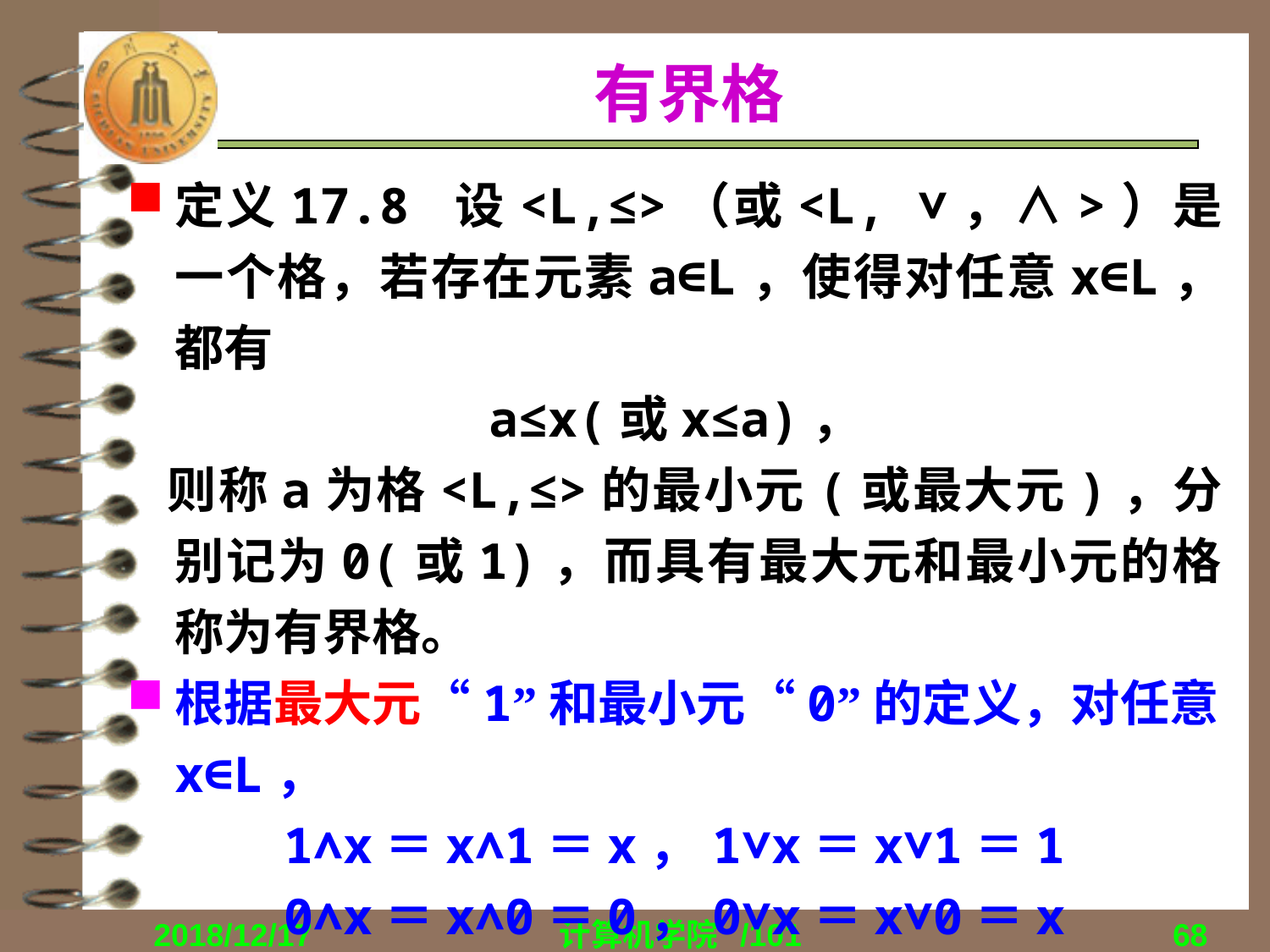

# 有界格
定义17.8 设<L,≤>（或<L, ∨，∧>）是一个格，若存在元素a∈L，使得对任意x∈L，都有
a≤x(或x≤a)，
  则称a为格<L,≤>的最小元(或最大元)，分别记为0(或1)，而具有最大元和最小元的格称为有界格。
根据最大元“1”和最小元“0”的定义，对任意x∈L，
1∧x＝x∧1＝x，	1∨x＝x∨1＝1
0∧x＝x∧0＝0，	0∨x＝x∨0＝x
2018/12/17
计算机学院  /101
68